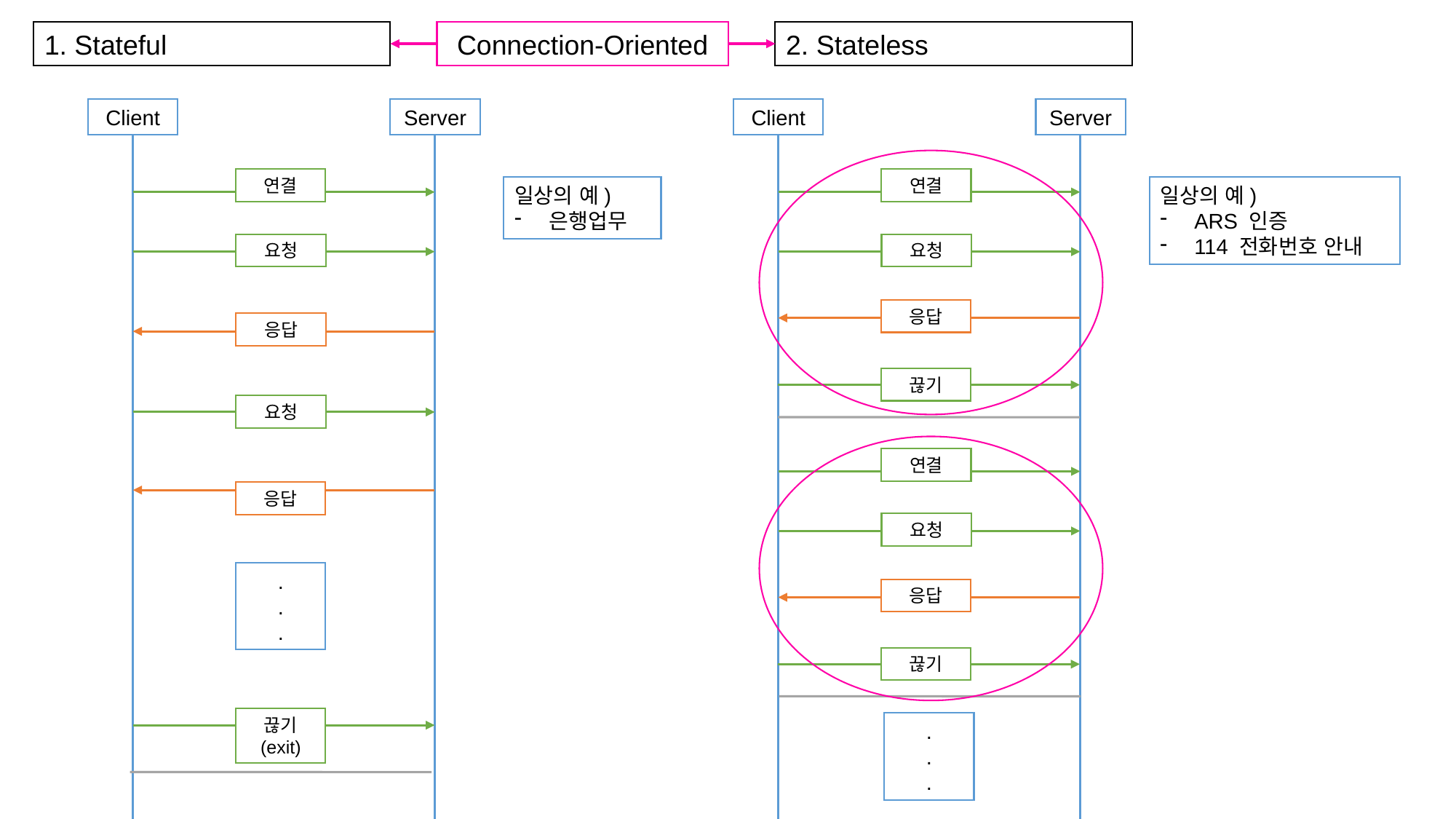

1. Stateful
Connection-Oriented
2. Stateless
Server
Server
Client
Client

연결
연결
일상의 예)
은행업무
일상의 예)
ARS 인증
114 전화번호 안내
요청
요청
응답
응답
끊기
요청

연결
응답
요청
.
.
.
응답
끊기
끊기
(exit)
.
.
.